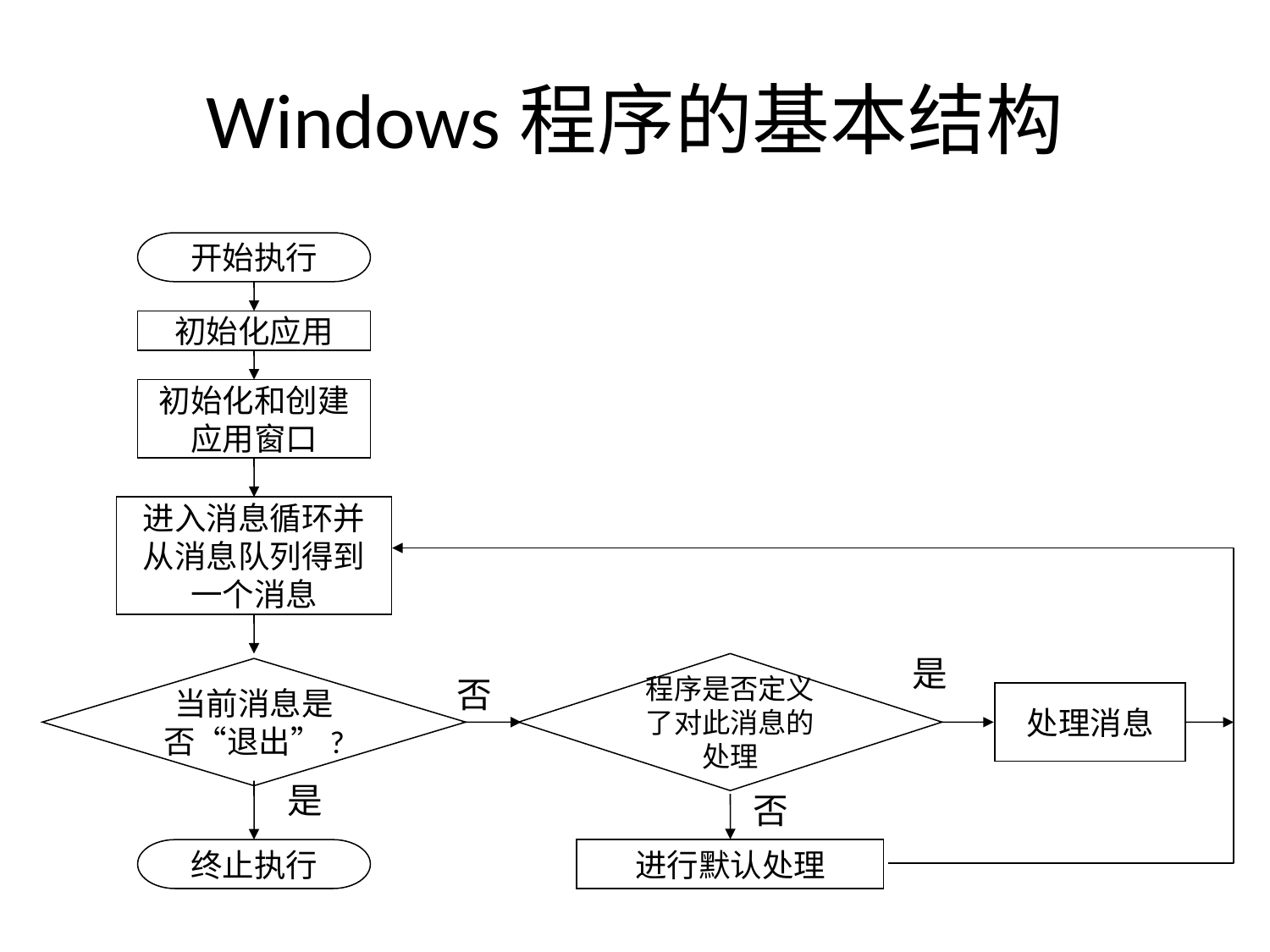

# Windows程序的基本结构
开始执行

初始化应用

初始化和创建应用窗口

进入消息循环并从消息队列得到一个消息

程序是否定义了对此消息的处理
当前消息是否“退出”?
处理消息

终止执行
进行默认处理
是
否

是
否